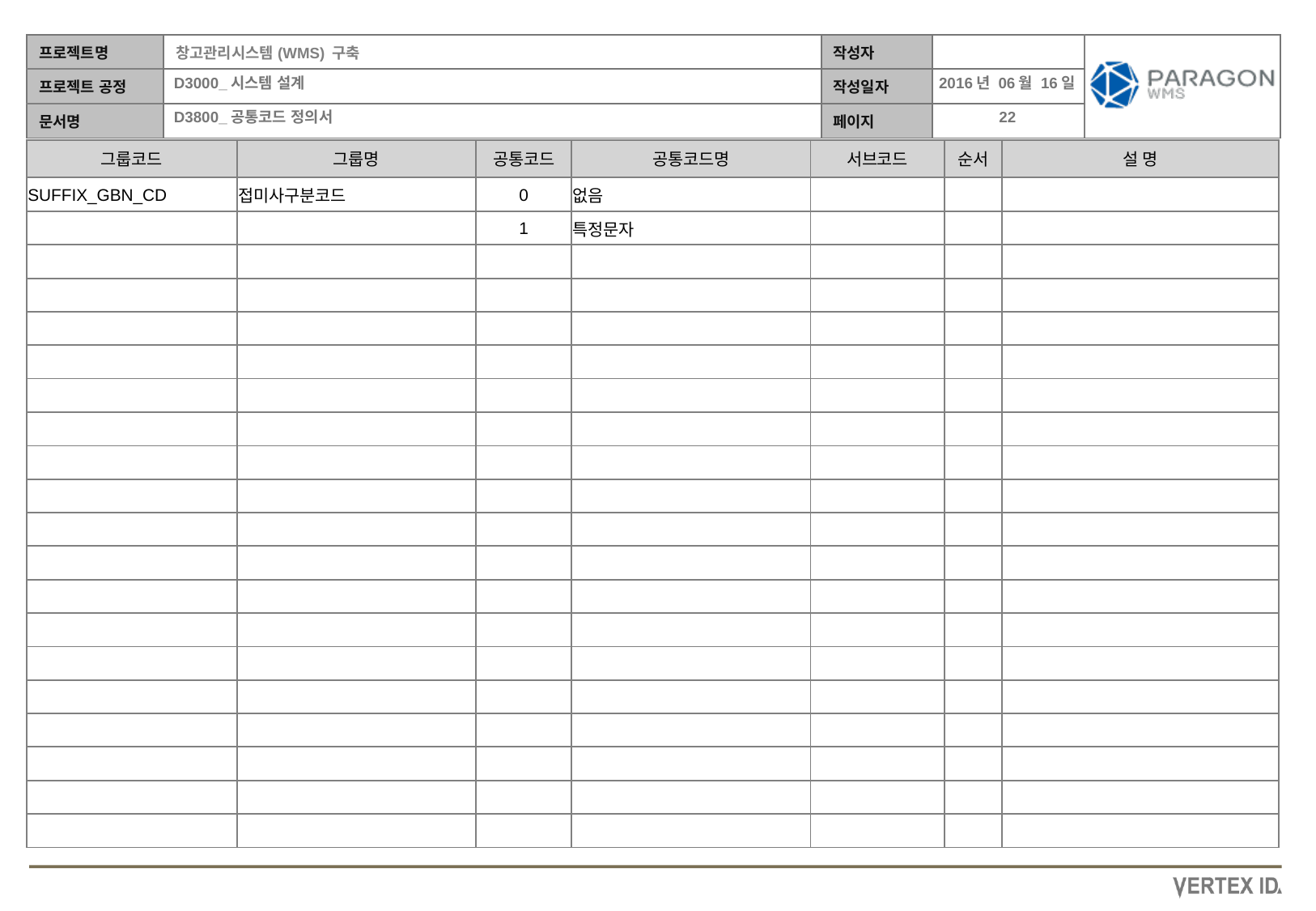

2016년 06월 16일
| 그룹코드 | 그룹명 | 공통코드 | 공통코드명 | 서브코드 | 순서 | 설 명 |
| --- | --- | --- | --- | --- | --- | --- |
| SUFFIX\_GBN\_CD | 접미사구분코드 | 0 | 없음 |  |  |  |
| --- | --- | --- | --- | --- | --- | --- |
|  |  | 1 | 특정문자 |  |  |  |
|  |  |  |  |  |  |  |
|  |  |  |  |  |  |  |
|  |  |  |  |  |  |  |
|  |  |  |  |  |  |  |
|  |  |  |  |  |  |  |
|  |  |  |  |  |  |  |
|  |  |  |  |  |  |  |
|  |  |  |  |  |  |  |
|  |  |  |  |  |  |  |
|  |  |  |  |  |  |  |
|  |  |  |  |  |  |  |
|  |  |  |  |  |  |  |
|  |  |  |  |  |  |  |
|  |  |  |  |  |  |  |
|  |  |  |  |  |  |  |
|  |  |  |  |  |  |  |
|  |  |  |  |  |  |  |
|  |  |  |  |  |  |  |